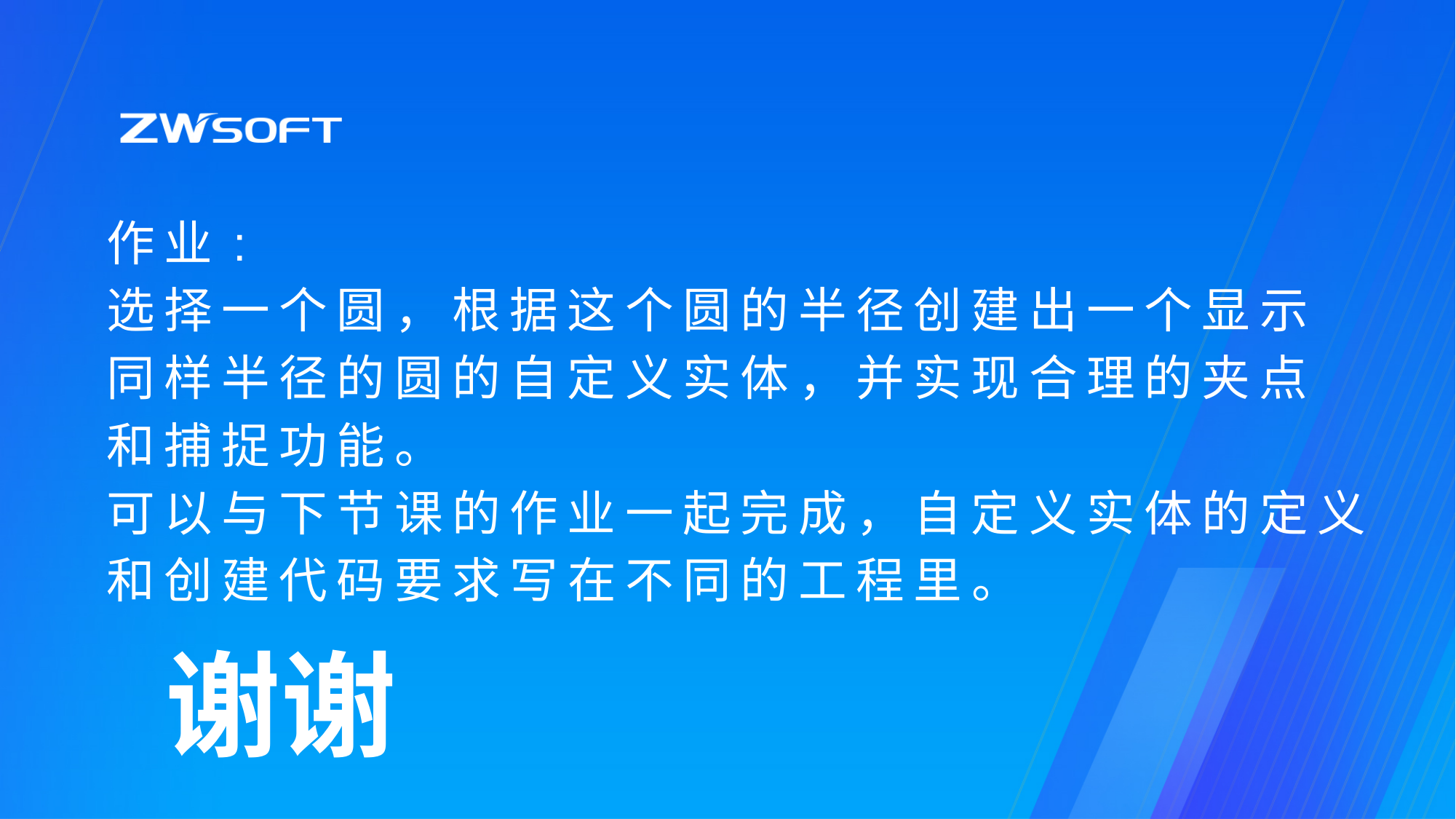

作业:
选择一个圆，根据这个圆的半径创建出一个显示
同样半径的圆的自定义实体，并实现合理的夹点
和捕捉功能。
可以与下节课的作业一起完成，自定义实体的定义
和创建代码要求写在不同的工程里。
谢谢